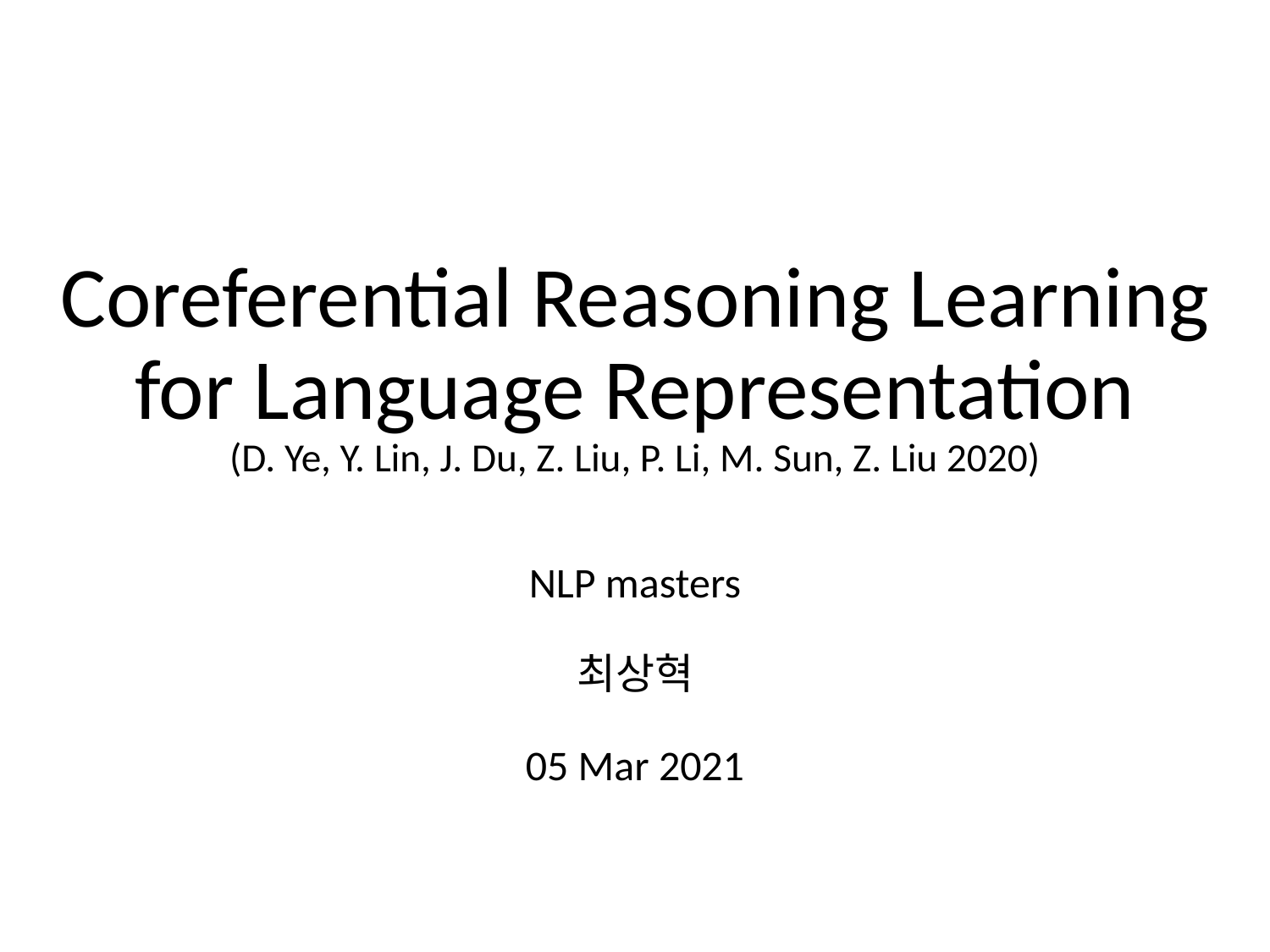

# Coreferential Reasoning Learning for Language Representation (D. Ye, Y. Lin, J. Du, Z. Liu, P. Li, M. Sun, Z. Liu 2020)
NLP masters
최상혁
05 Mar 2021